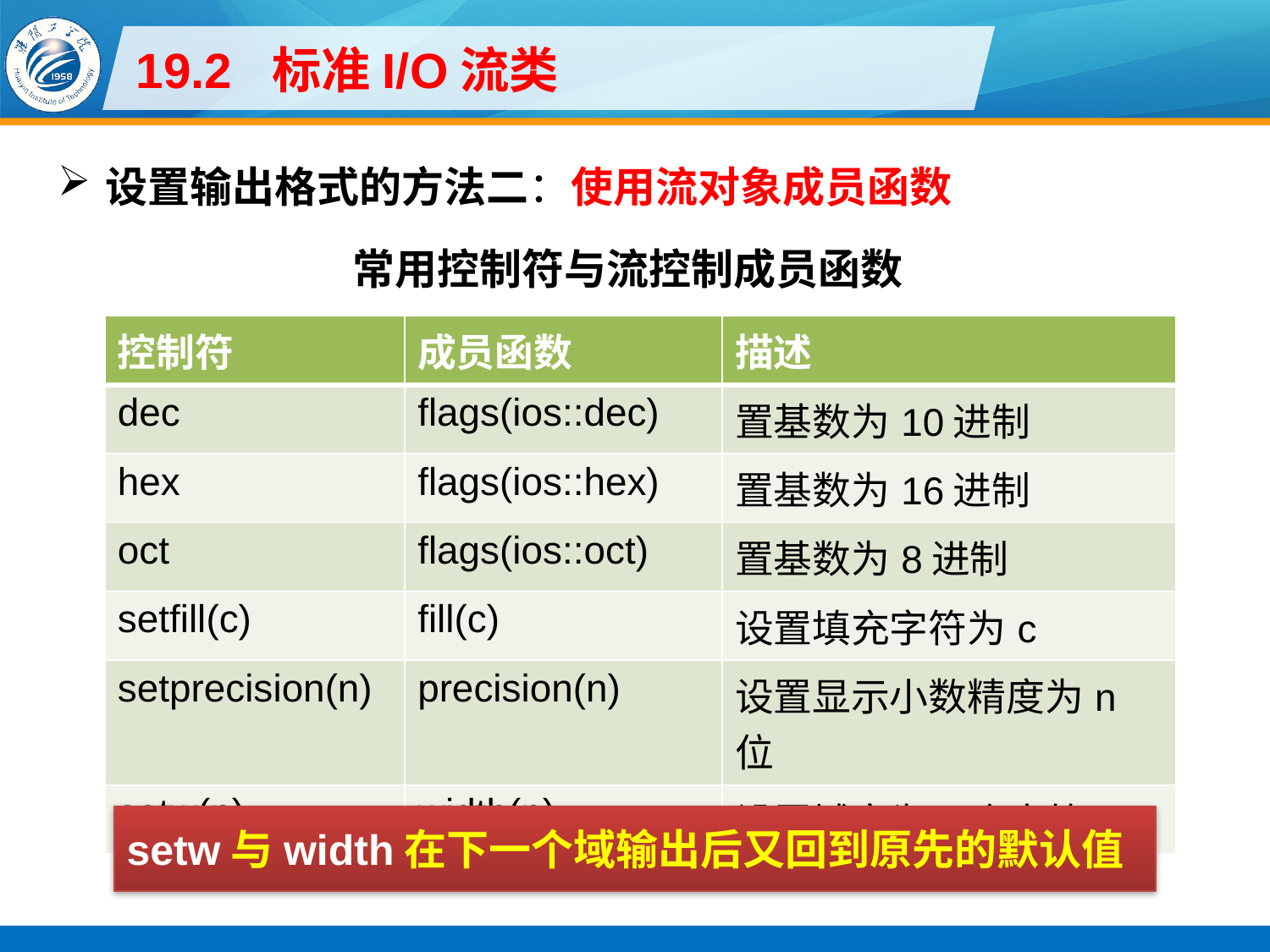

# 19.2  标准I/O流类
设置输出格式的方法二：使用流对象成员函数
常用控制符与流控制成员函数
| 控制符 | 成员函数 | 描述 |
| --- | --- | --- |
| dec | flags(ios::dec) | 置基数为10进制 |
| hex | flags(ios::hex) | 置基数为16进制 |
| oct | flags(ios::oct) | 置基数为8进制 |
| setfill(c) | fill(c) | 设置填充字符为c |
| setprecision(n) | precision(n) | 设置显示小数精度为n位 |
| setw(n) | width(n) | 设置域宽为n个字符 |
setw与width在下一个域输出后又回到原先的默认值